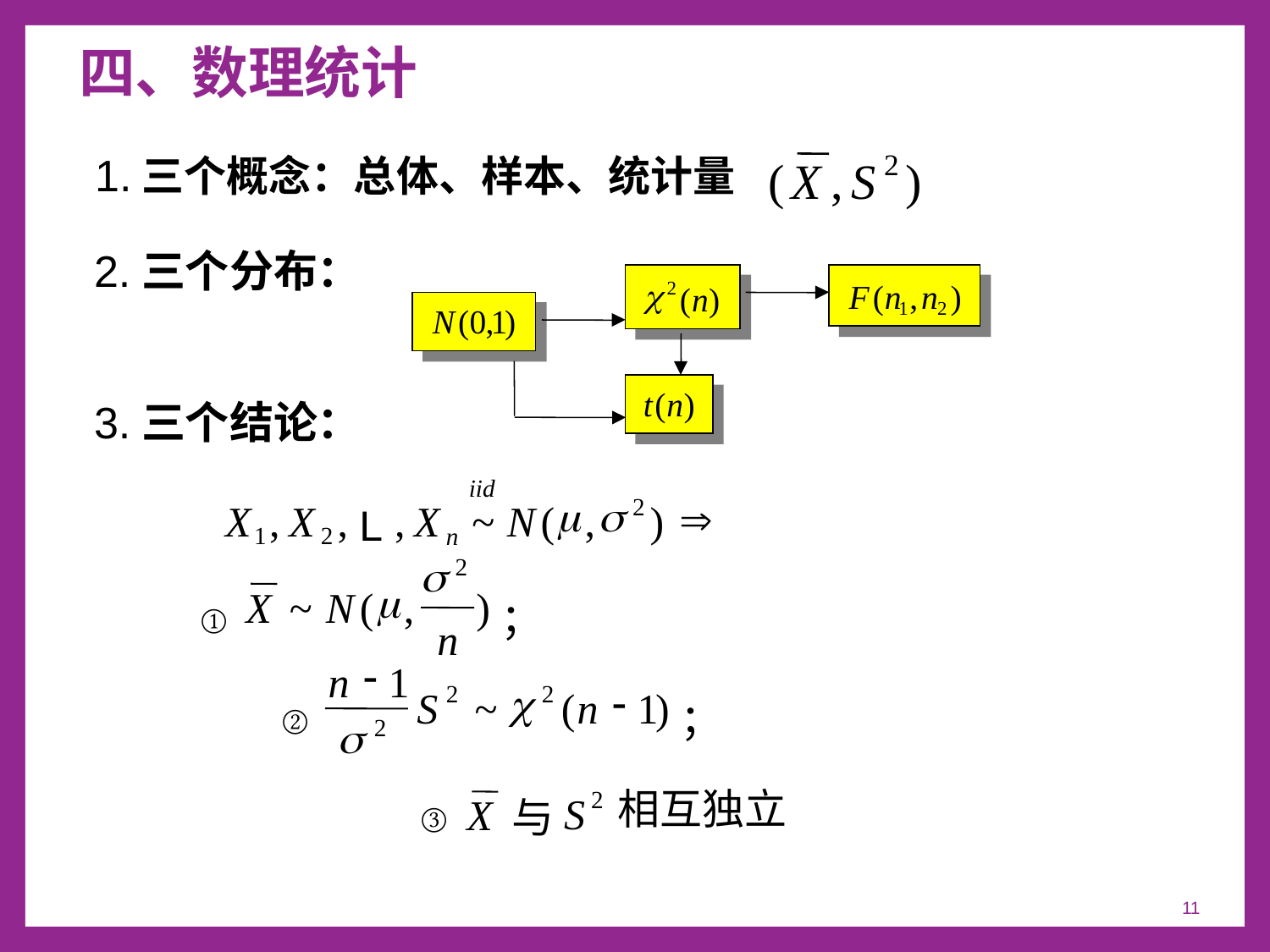

# 四、数理统计
2
(
X
,
S
)

1.三个概念：总体、样本、统计量
2.三个分布：

χ
2
(
n
)

F
(
n
,
n
)
1
2

N
(
0
,
1
)

t
(
n
)

3.三个结论：
iid
μ
σ
2
X
,
X
,
,
X
~
N
(
,
)
L
1
2
n
⇒
σ
2
μ
X
~
N
(
,
)

n
；
①
−
n
1
χ
−
2
2
S
~
(
n
1
)

σ
2
；
②
相互独立
2
S
X

与
③
11